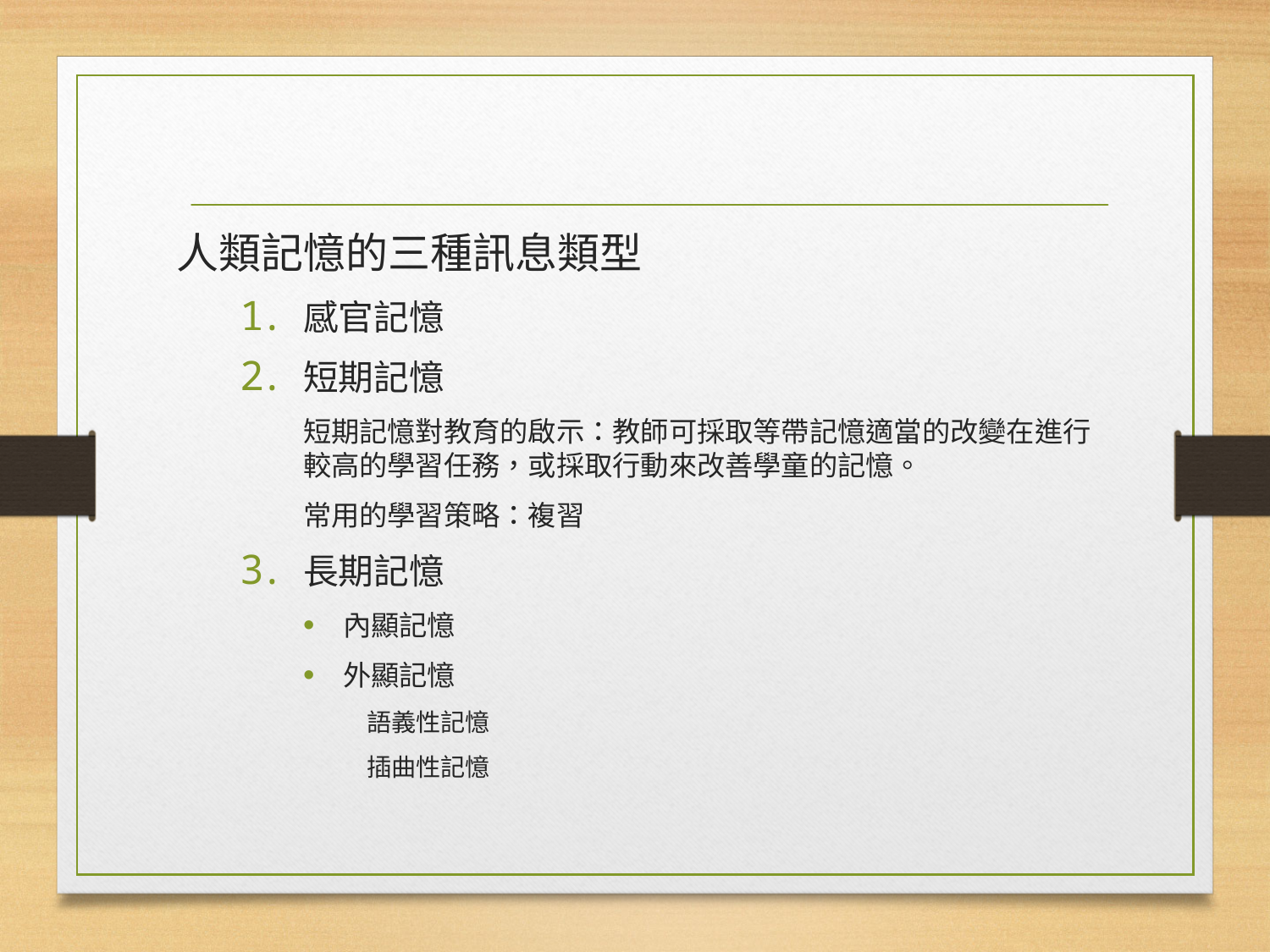

#
人類記憶的三種訊息類型
感官記憶
短期記憶
短期記憶對教育的啟示：教師可採取等帶記憶適當的改變在進行較高的學習任務，或採取行動來改善學童的記憶。
常用的學習策略：複習
長期記憶
內顯記憶
外顯記憶
語義性記憶
插曲性記憶